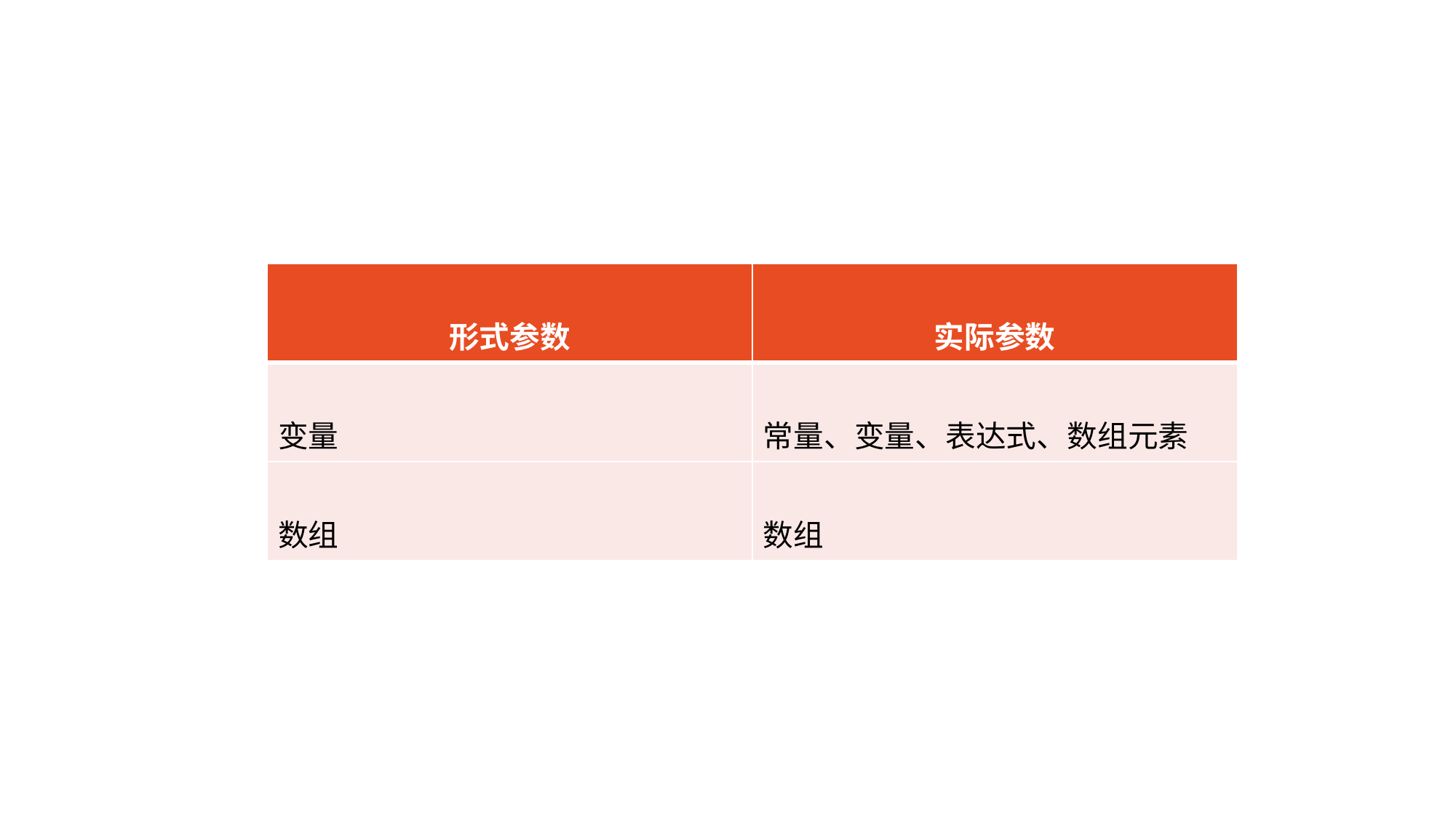

| 形式参数 | 实际参数 |
| --- | --- |
| 变量 | 常量、变量、表达式、数组元素 |
| 数组 | 数组 |